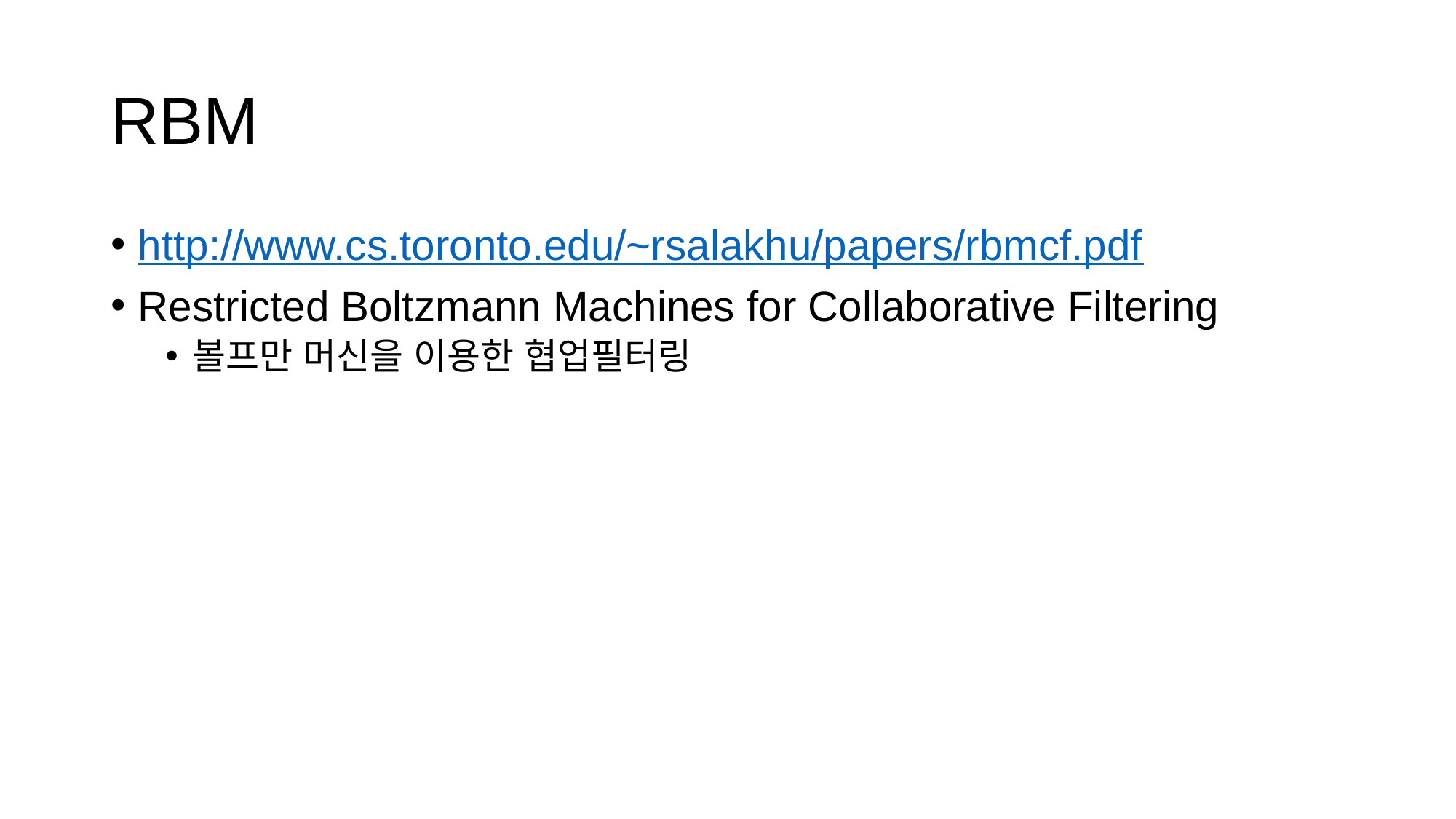

# RBM
http://www.cs.toronto.edu/~rsalakhu/papers/rbmcf.pdf
Restricted Boltzmann Machines for Collaborative Filtering
볼프만 머신을 이용한 협업필터링